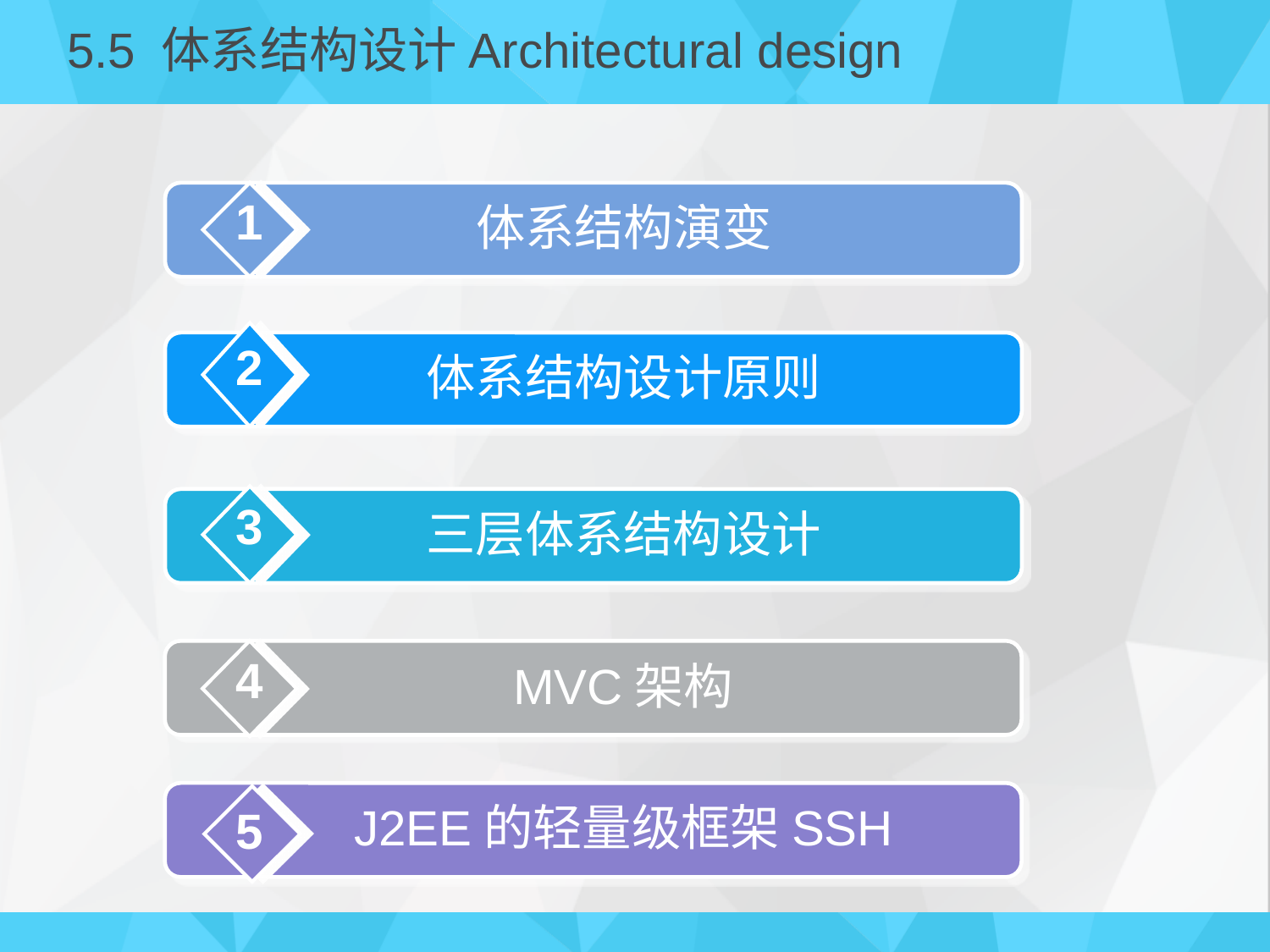

# 5.5 体系结构设计Architectural design

1
体系结构演变

2

体系结构设计原则

3
三层体系结构设计

4
MVC架构
4

J2EE的轻量级框架SSH
5